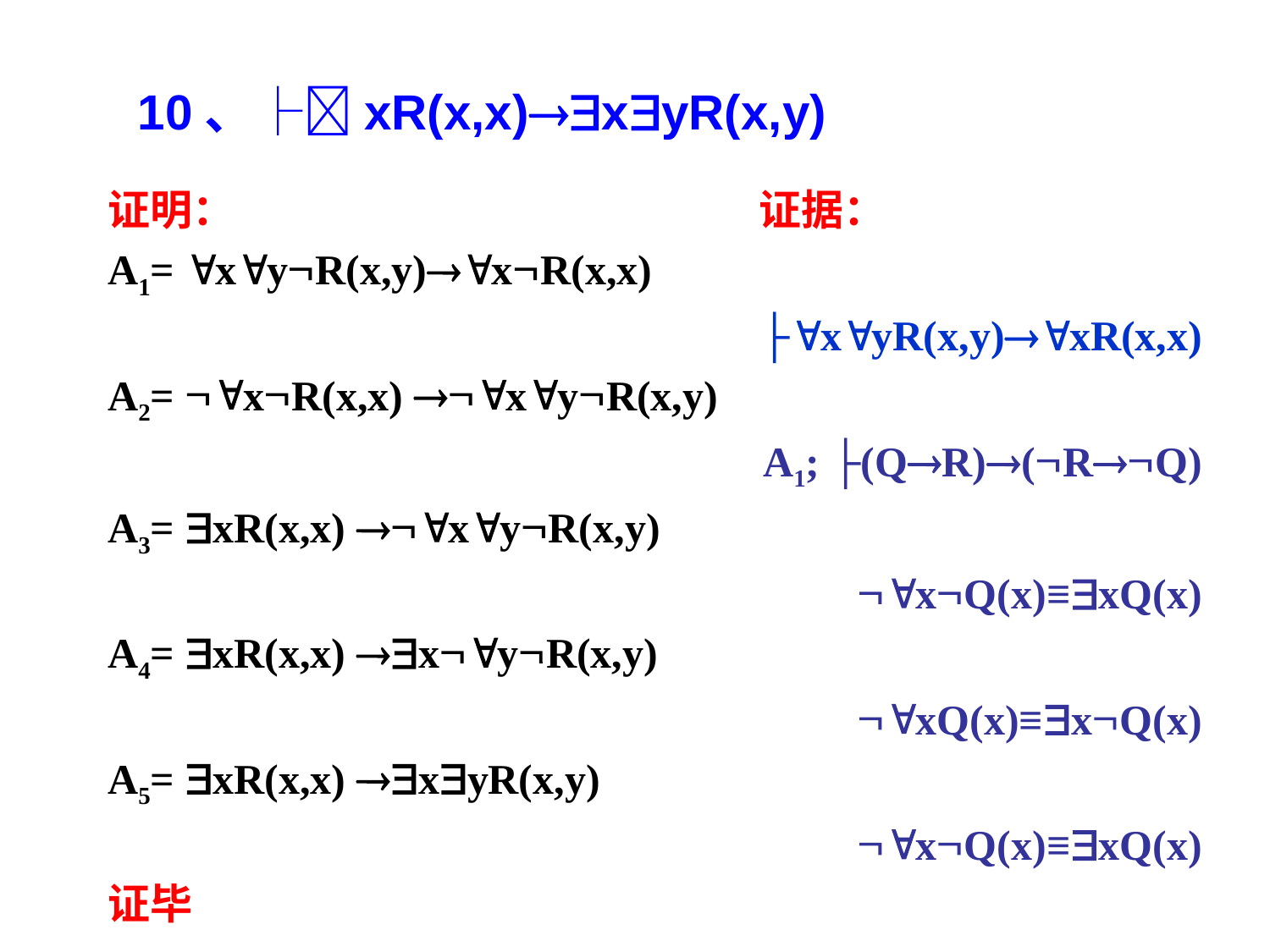

10、├∃xR(x,x)→∃x∃yR(x,y)
证明：                                                       证据：
A1= ∀x∀y¬R(x,y)→∀x¬R(x,x)
├∀x∀yR(x,y)→∀xR(x,x)
A2= ¬∀x¬R(x,x) →¬∀x∀y¬R(x,y)
A1; ├(Q→R)→(¬R→¬Q)
A3= ∃xR(x,x) →¬∀x∀y¬R(x,y)
¬∀x¬Q(x)≡∃xQ(x)
A4= ∃xR(x,x) →∃x¬∀y¬R(x,y)
¬∀xQ(x)≡∃x¬Q(x)
A5= ∃xR(x,x) →∃x∃yR(x,y)
¬∀x¬Q(x)≡∃xQ(x)
证毕